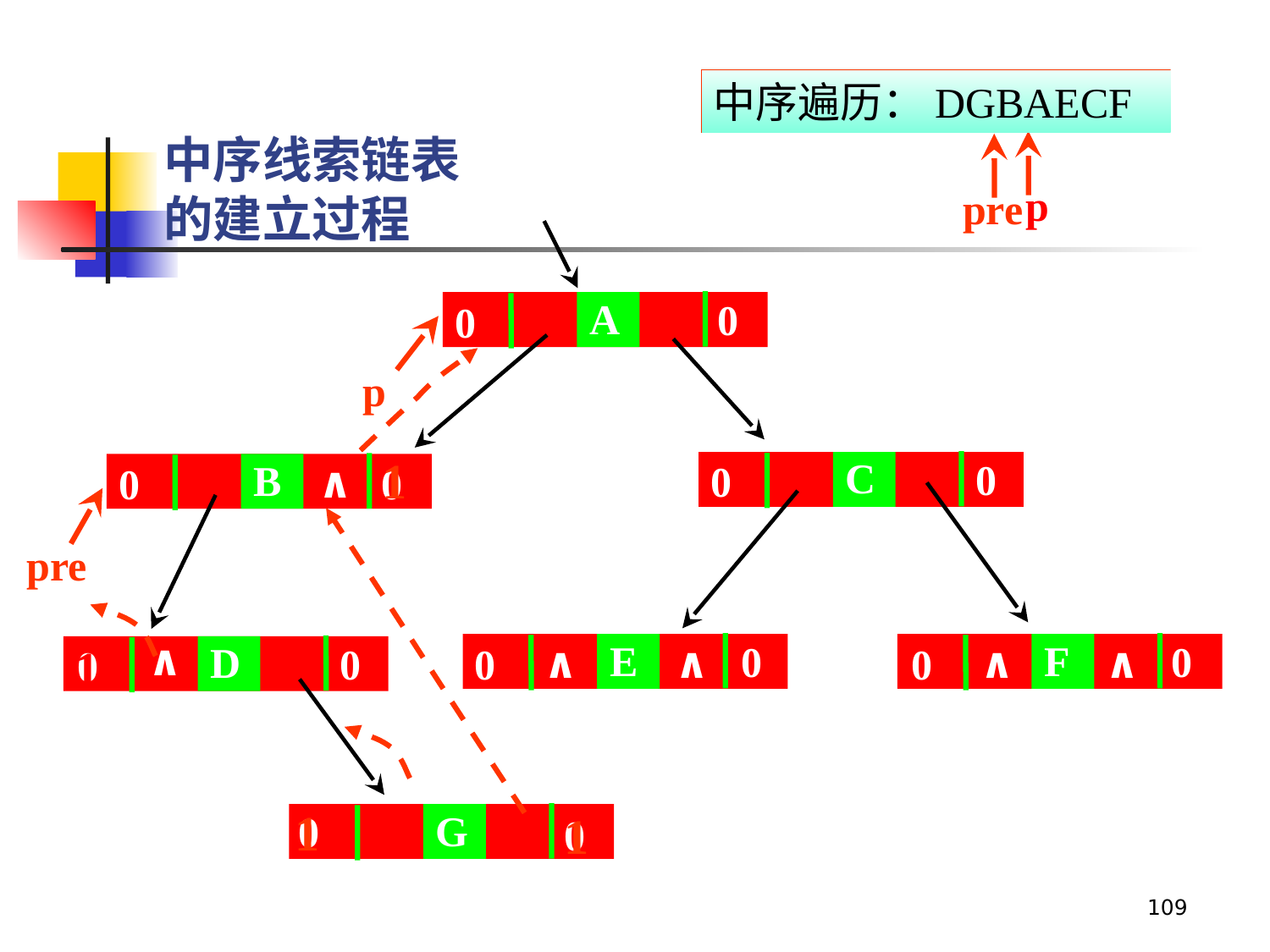

6.4 遍历二叉树和线索二叉树
中序遍历：DGBAECF
中序线索链表
的建立过程

p

pre
头指针
中序遍历二叉链表
p为正在访问的结点
pre为刚访问的结点

0

A

0

p

1

0

C

0

B
∧

0
0

pre

∧

0
0

∧
E
∧

∧
F
∧

1
0
0
0

D

0

1

1
0

G

0
109